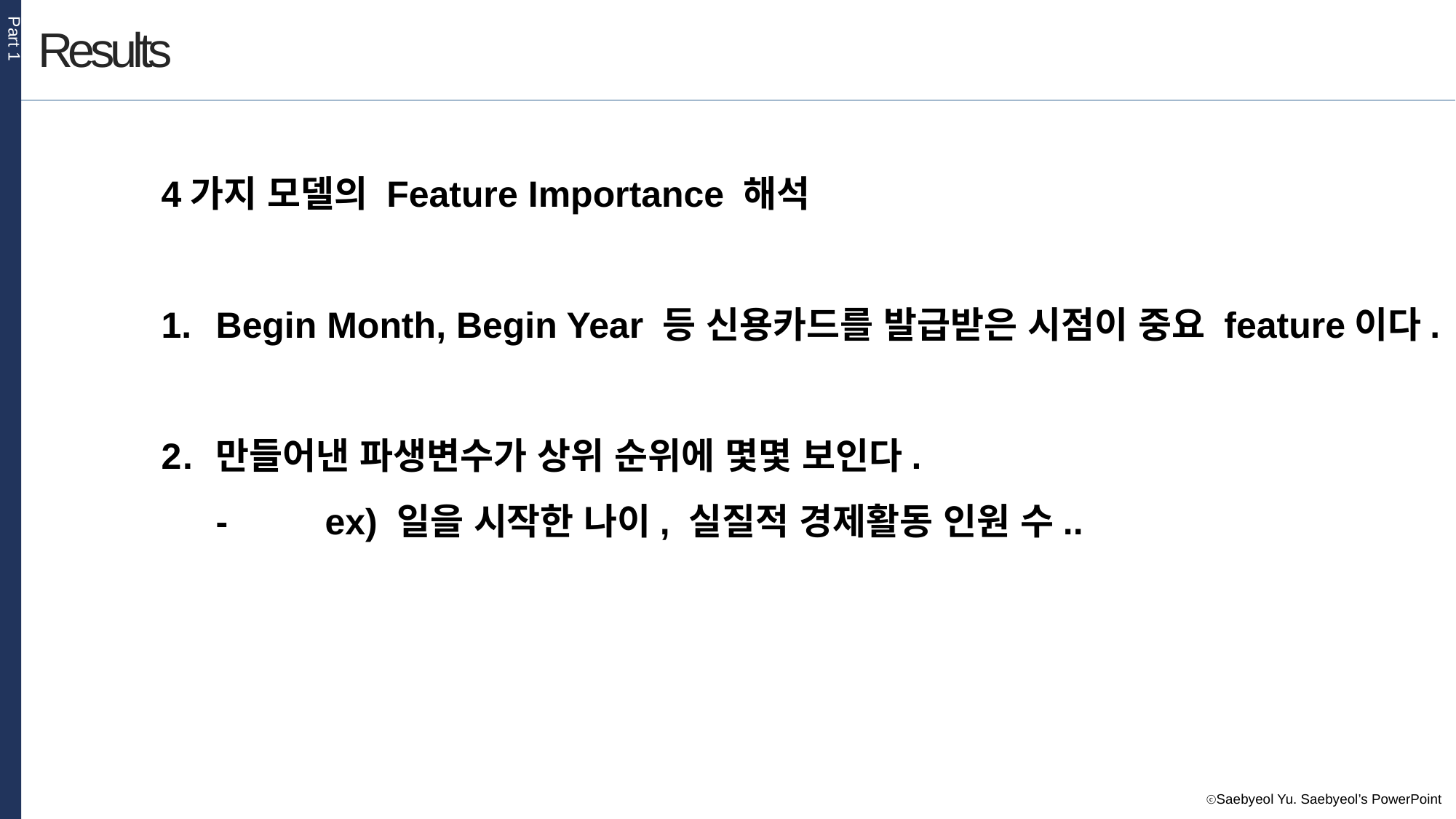

Part 1
Results
4가지 모델의 Feature Importance 해석

Begin Month, Begin Year 등 신용카드를 발급받은 시점이 중요 feature이다.

만들어낸 파생변수가 상위 순위에 몇몇 보인다.
-	ex) 일을 시작한 나이, 실질적 경제활동 인원 수..

주제를 입력하세요
2
주제를 입력하세요
3
주제를 입력하세요
            1